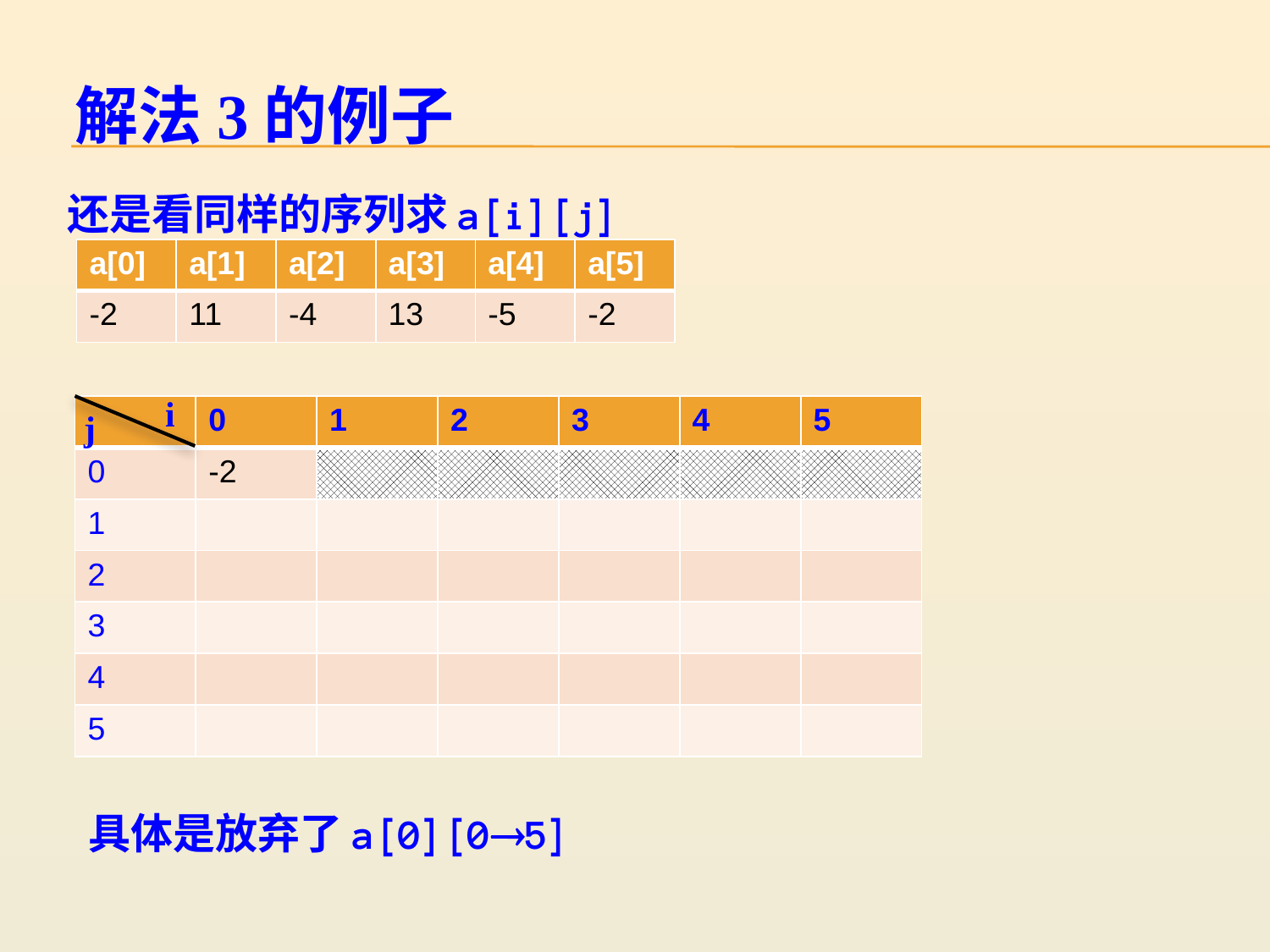

解法3的例子
还是看同样的序列求a[i][j]
| a[0] | a[1] | a[2] | a[3] | a[4] | a[5] |
| --- | --- | --- | --- | --- | --- |
| -2 | 11 | -4 | 13 | -5 | -2 |
i
|  | 0 | 1 | 2 | 3 | 4 | 5 |
| --- | --- | --- | --- | --- | --- | --- |
| 0 | -2 |  |  |  |  |  |
| 1 |  |  |  |  |  |  |
| 2 |  |  |  |  |  |  |
| 3 |  |  |  |  |  |  |
| 4 |  |  |  |  |  |  |
| 5 |  |  |  |  |  |  |
j
具体是放弃了a[0][0→5]